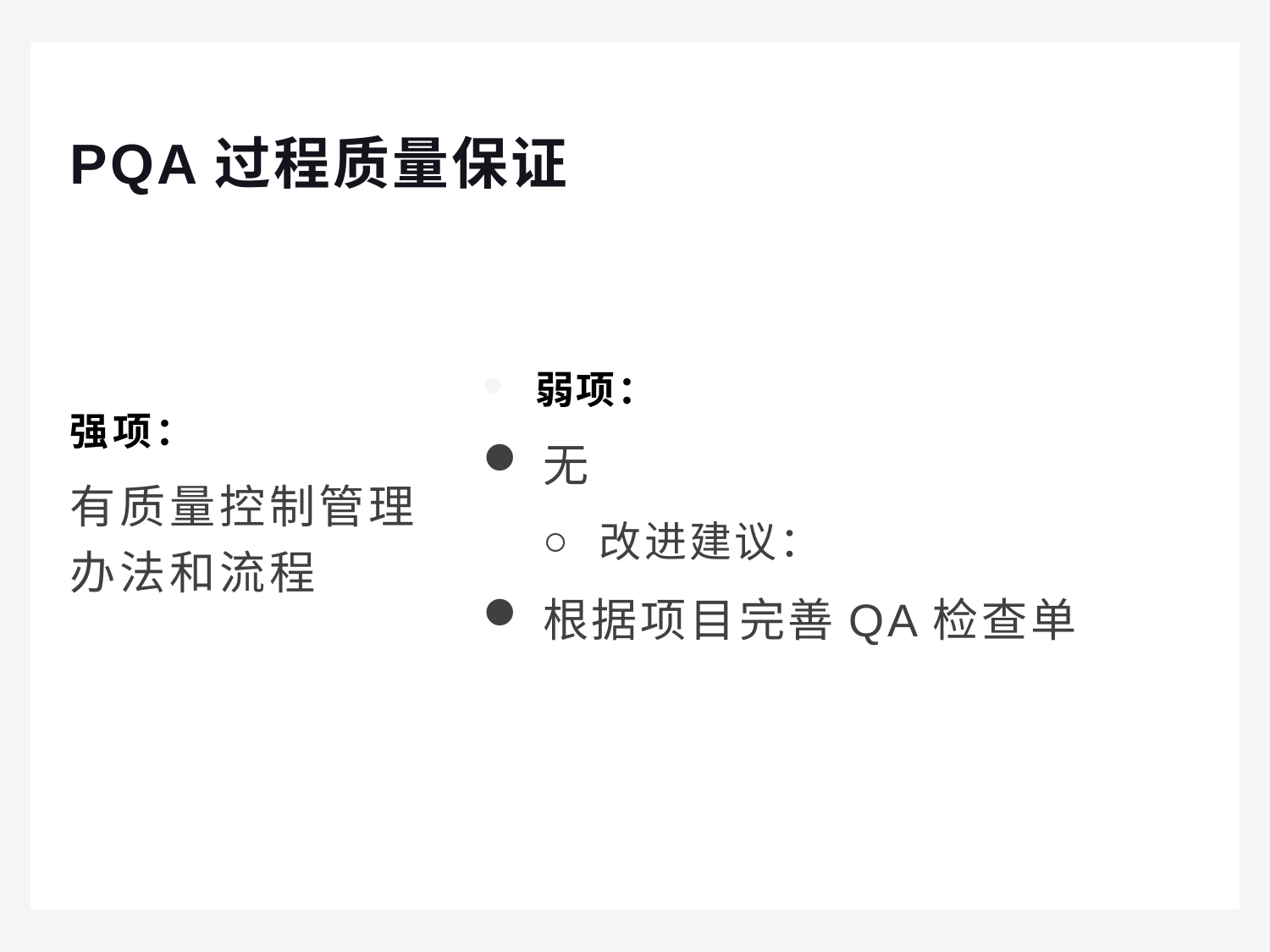

PQA过程质量保证
弱项：
强项：
无
改进建议：
根据项目完善QA检查单
有质量控制管理办法和流程